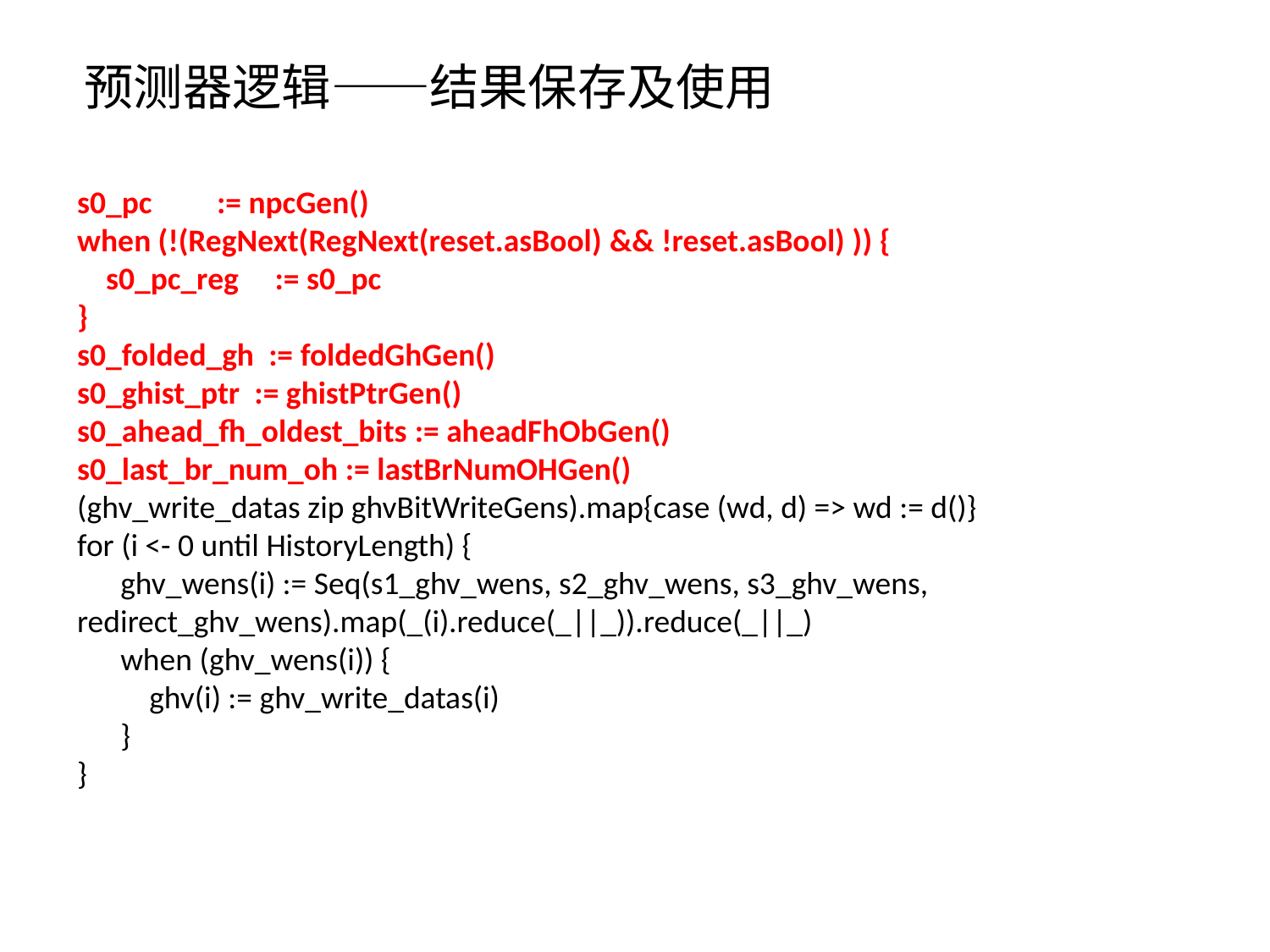

预测器逻辑——结果保存及使用
s0_pc         := npcGen()
when (!(RegNext(RegNext(reset.asBool) && !reset.asBool) )) {
    s0_pc_reg     := s0_pc
}
s0_folded_gh  := foldedGhGen()
s0_ghist_ptr  := ghistPtrGen()
s0_ahead_fh_oldest_bits := aheadFhObGen()
s0_last_br_num_oh := lastBrNumOHGen()
(ghv_write_datas zip ghvBitWriteGens).map{case (wd, d) => wd := d()}
for (i <- 0 until HistoryLength) {
      ghv_wens(i) := Seq(s1_ghv_wens, s2_ghv_wens, s3_ghv_wens, redirect_ghv_wens).map(_(i).reduce(_||_)).reduce(_||_)
      when (ghv_wens(i)) {
          ghv(i) := ghv_write_datas(i)
      }
}